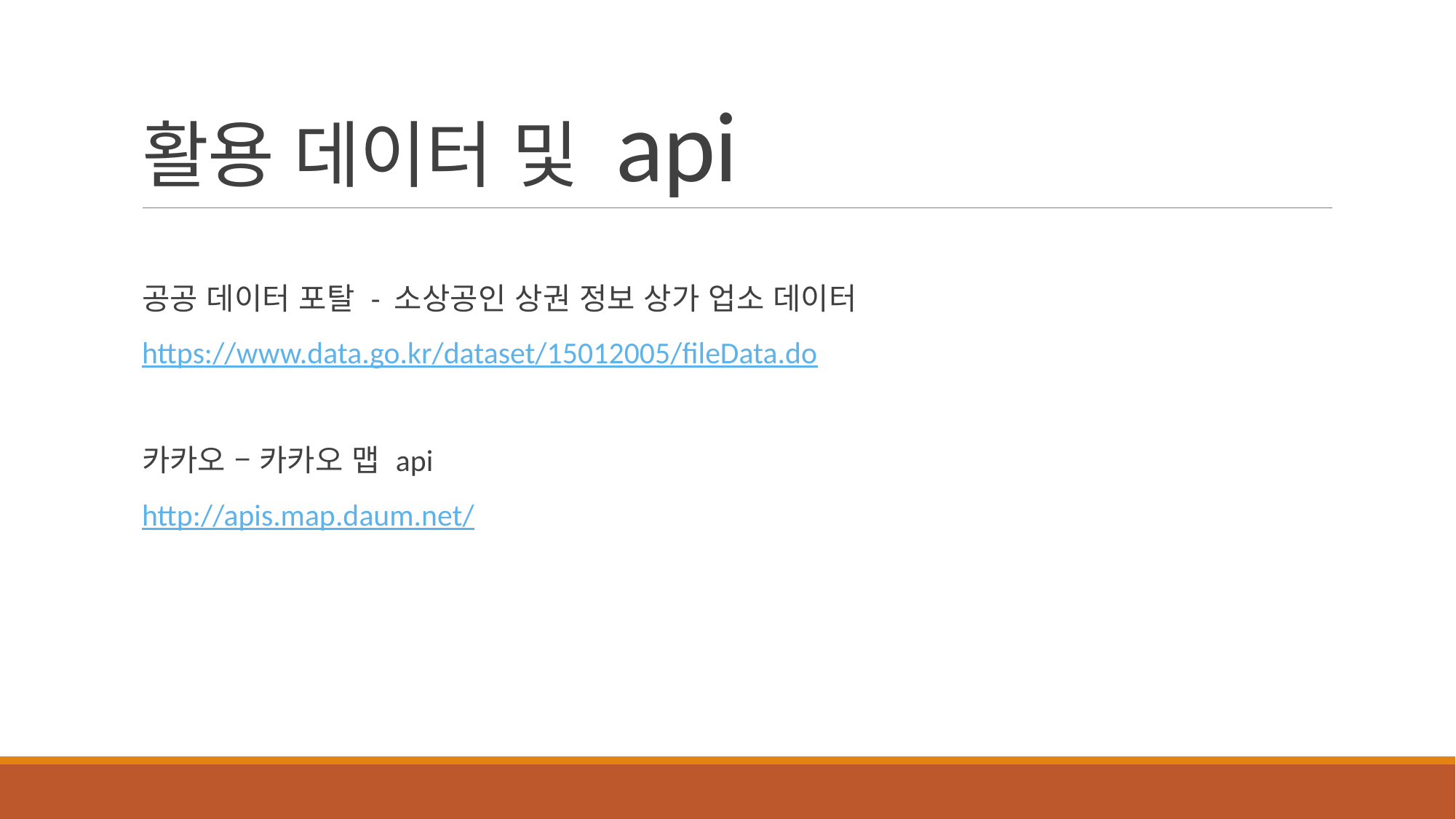

# 활용 데이터 및 api

공공 데이터 포탈 - 소상공인 상권 정보 상가 업소 데이터
https://www.data.go.kr/dataset/15012005/fileData.do

카카오 – 카카오 맵 api
http://apis.map.daum.net/